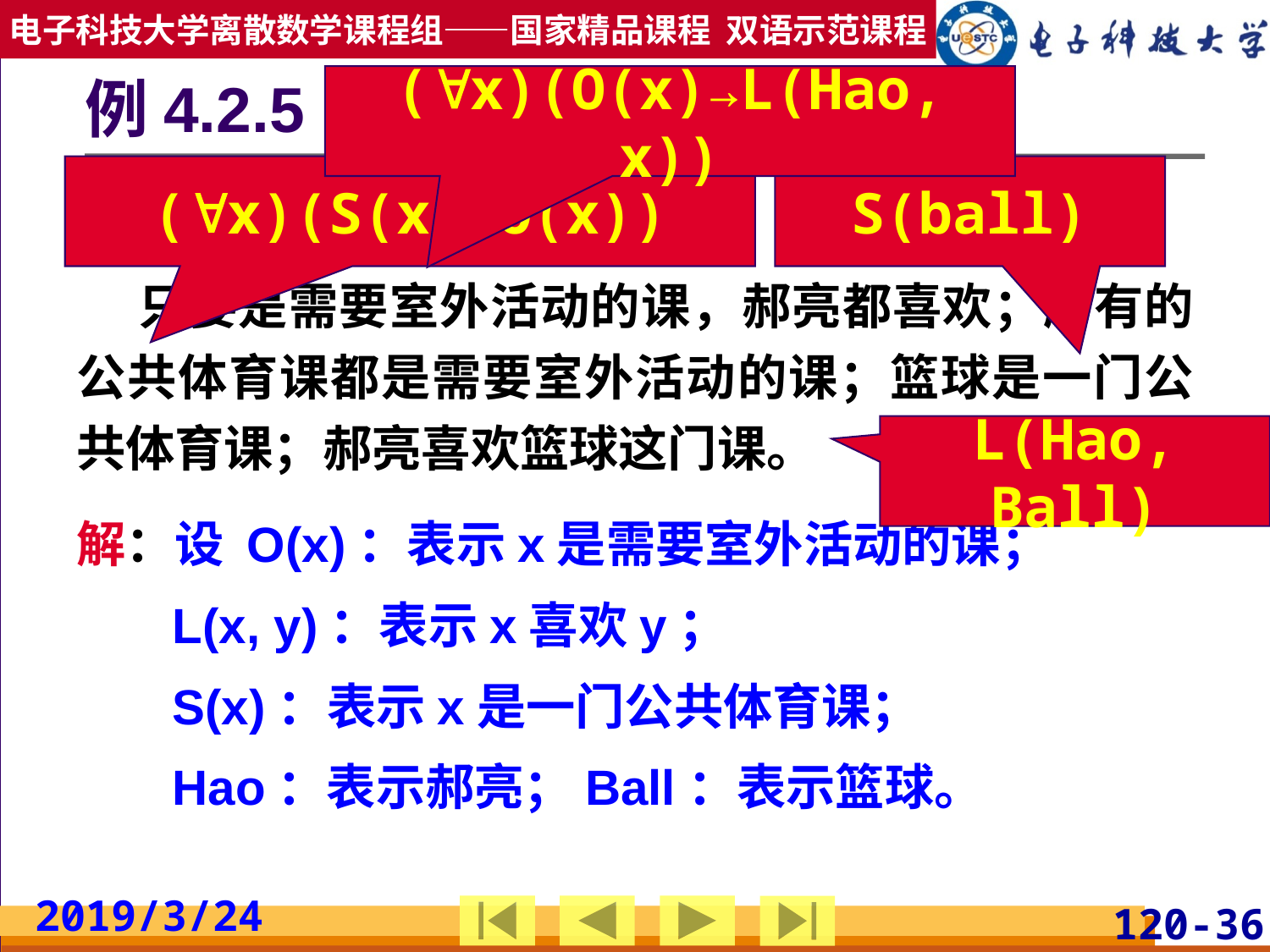

# 例4.2.5
(∀x)(O(x)→L(Hao, x))
(∀x)(S(x)→O(x))
S(ball)
符号化下述一组语句：
    只要是需要室外活动的课，郝亮都喜欢；所有的公共体育课都是需要室外活动的课；篮球是一门公共体育课；郝亮喜欢篮球这门课。
解：设 O(x)：表示x是需要室外活动的课；
       L(x, y)：表示x喜欢y；
       S(x)：表示x是一门公共体育课；
       Hao：表示郝亮；Ball：表示篮球。
L(Hao, Ball)
2019/3/24